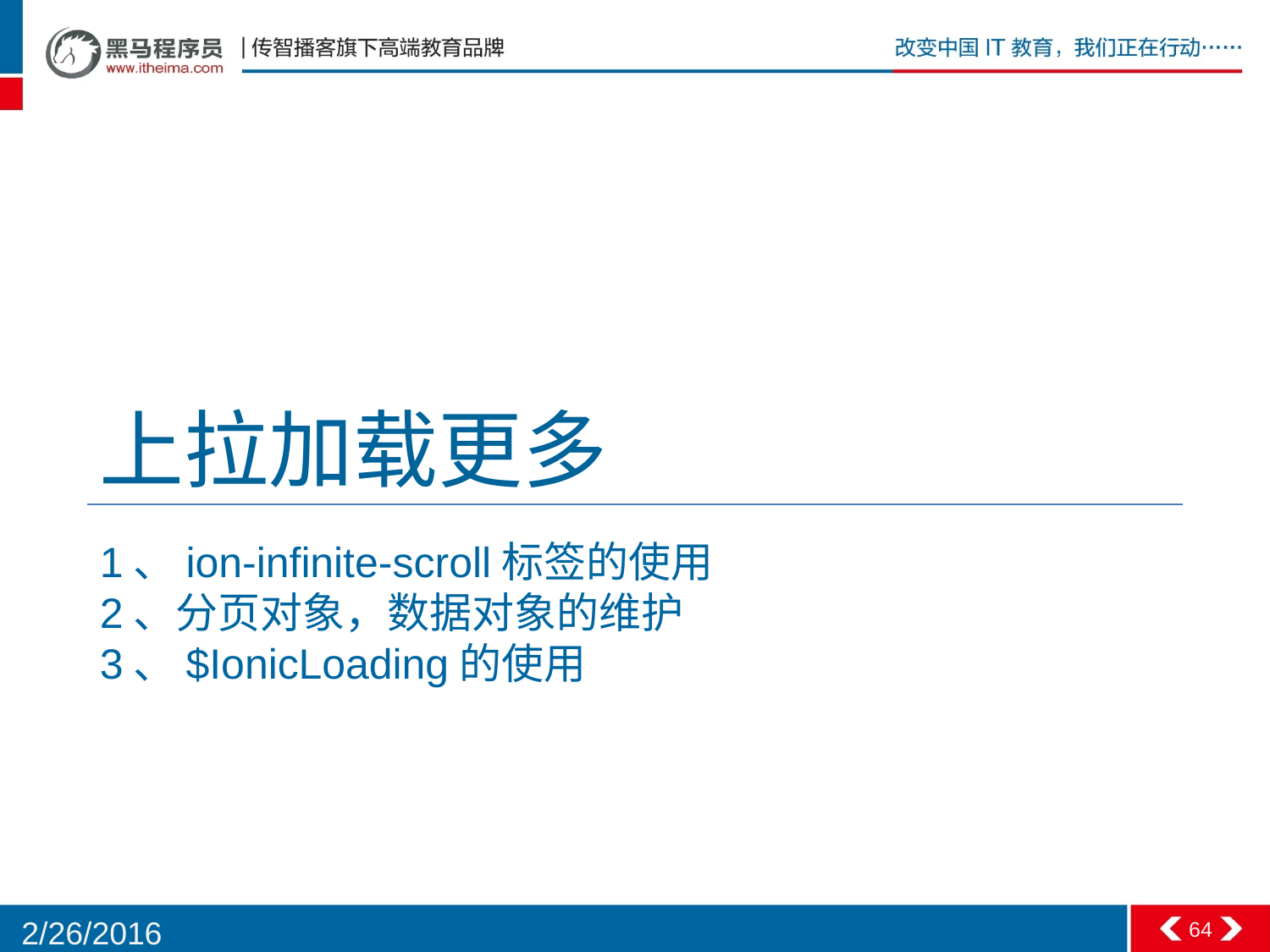

# 上拉加载更多
1、ion-infinite-scroll标签的使用
2、分页对象，数据对象的维护
3、$IonicLoading的使用
64

2/26/2016